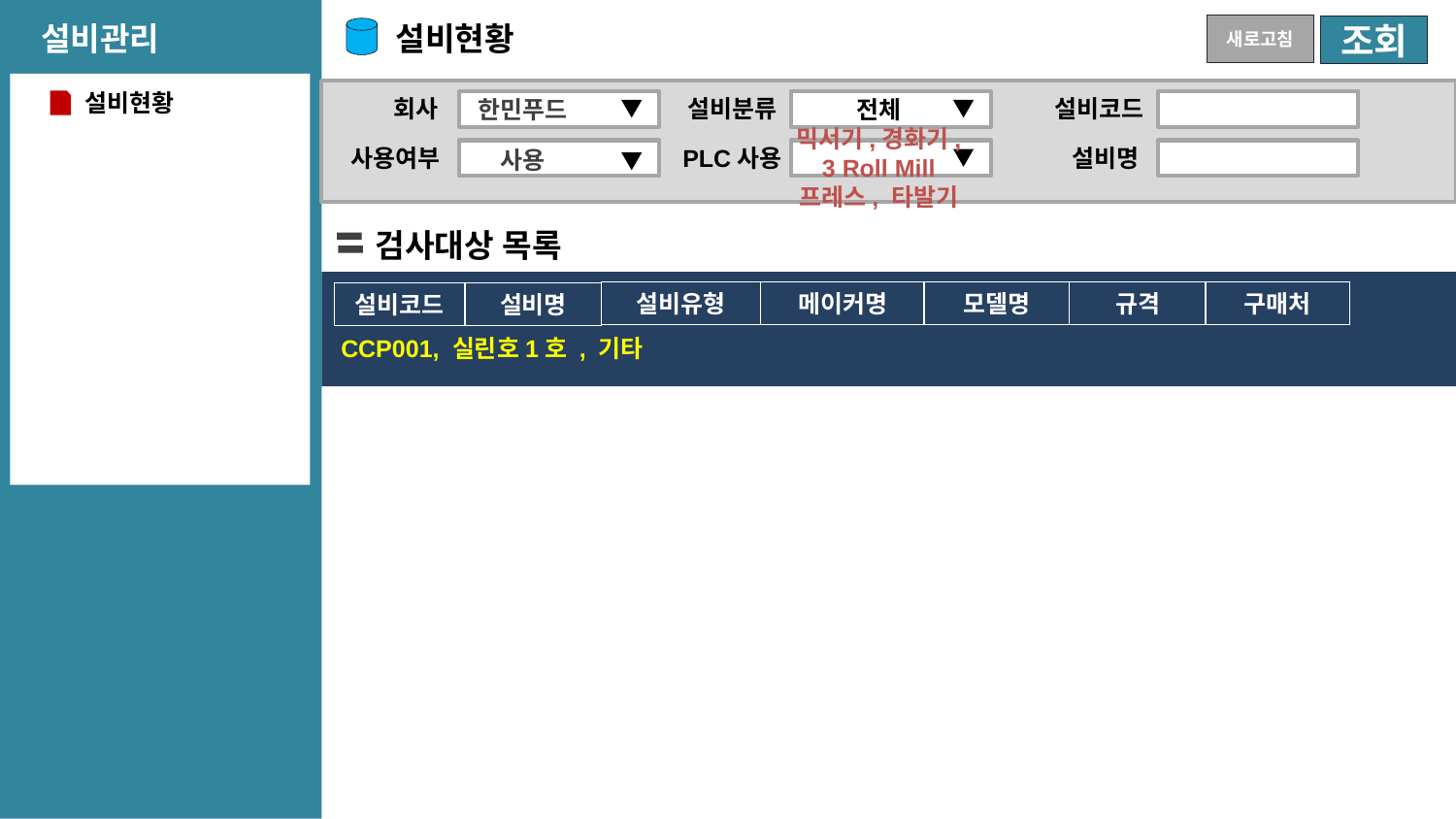

설비현황
설비관리
새로고침
조회

설비현황

회사
설비분류
설비코드
한민푸드
전체
믹서기,경화기,
3 Roll Mill
프레스, 타발기

사용여부
PLC사용
설비명
사용

검사대상 목록

설비유형
메이커명
모델명
규격
구매처
설비코드
설비명
CCP001, 실린호1호 , 기타